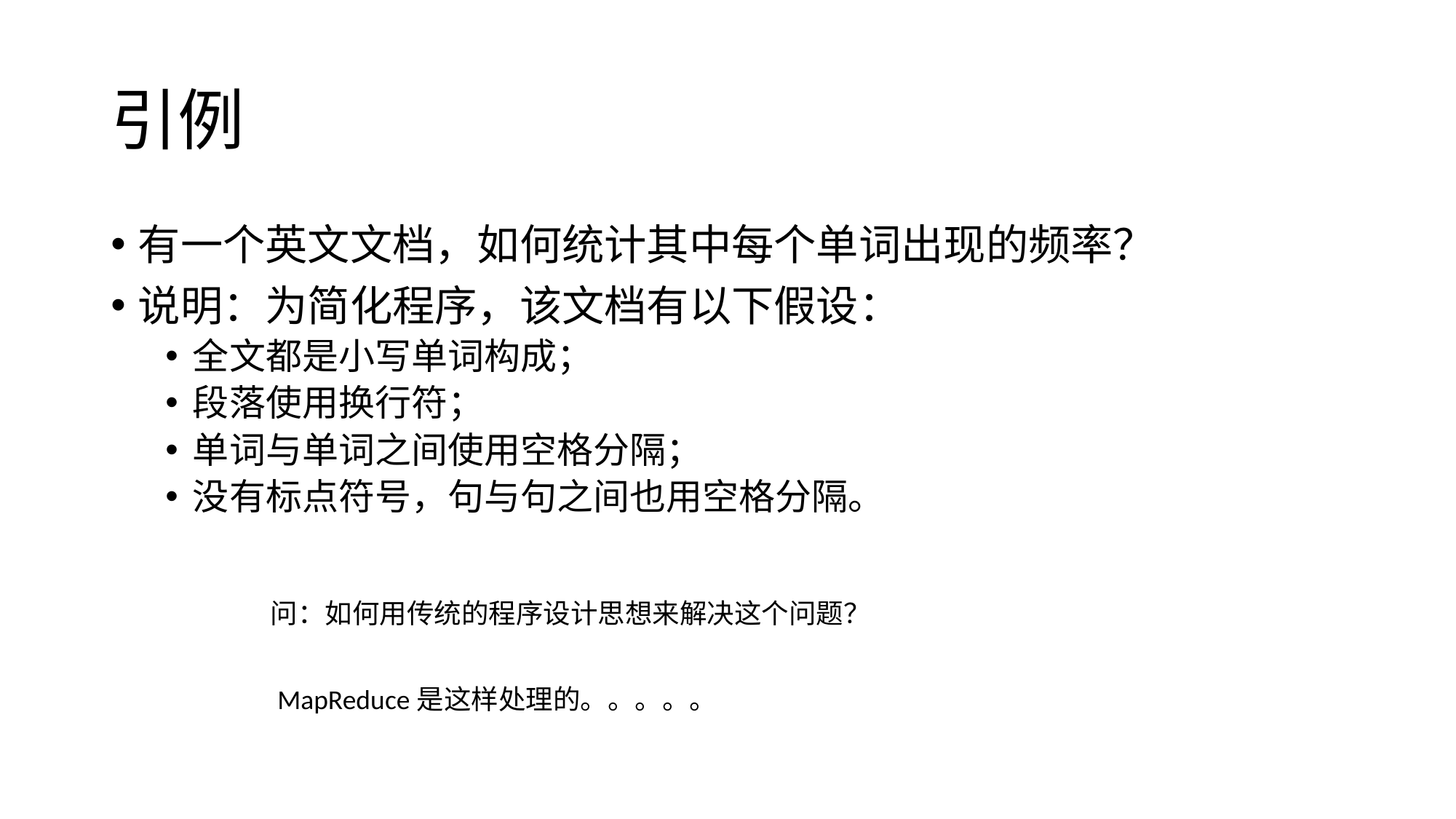

# 引例
有一个英文文档，如何统计其中每个单词出现的频率？
说明：为简化程序，该文档有以下假设：
全文都是小写单词构成；
段落使用换行符；
单词与单词之间使用空格分隔；
没有标点符号，句与句之间也用空格分隔。
问：如何用传统的程序设计思想来解决这个问题？
MapReduce是这样处理的。。。。。